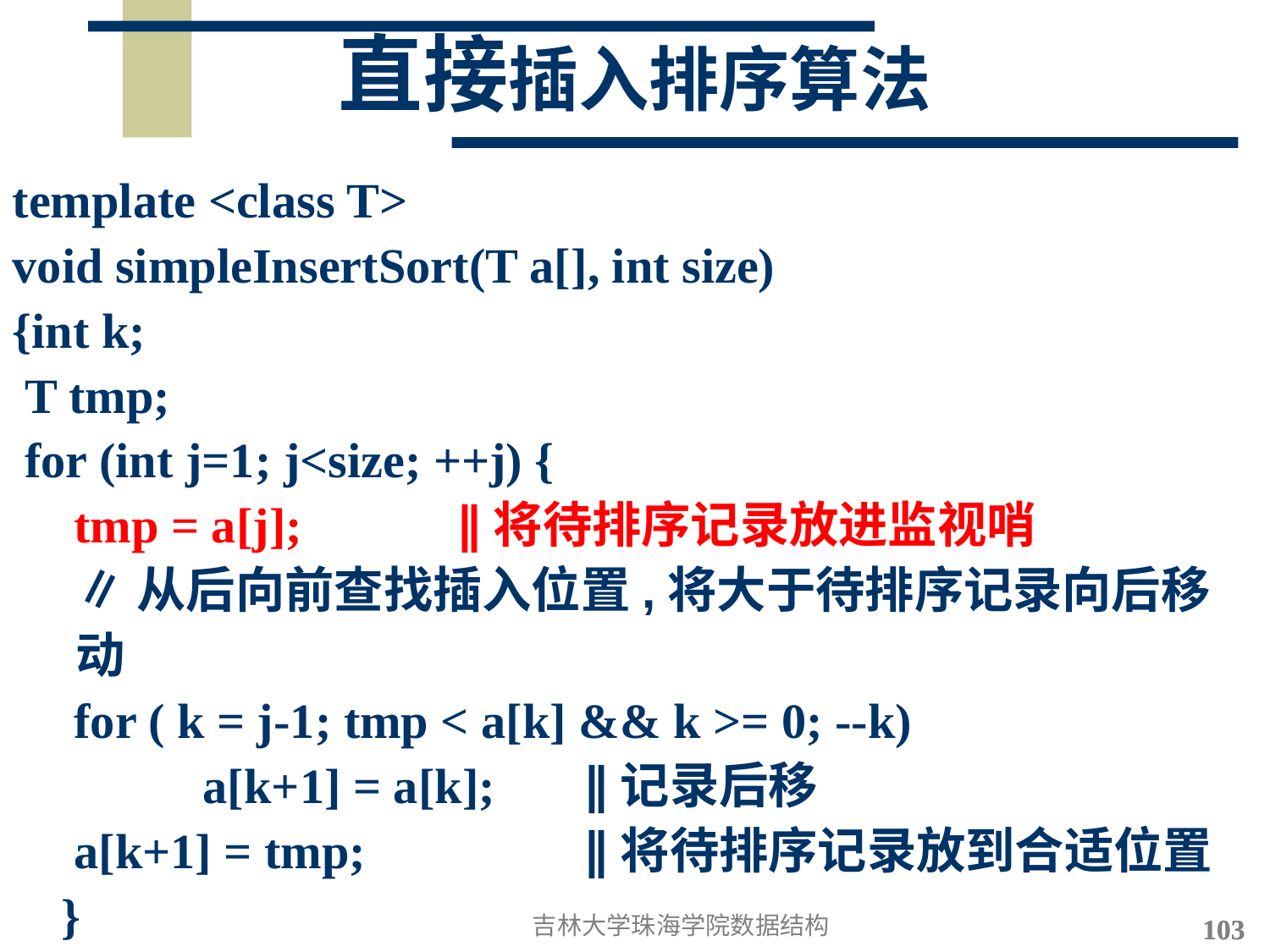

# 直接插入排序算法
template <class T>
void simpleInsertSort(T a[], int size)
{int k;
 T tmp;
 for (int j=1; j<size; ++j) {
     tmp = a[j]; 		∥将待排序记录放进监视哨
	∥从后向前查找插入位置,将大于待排序记录向后移动
     for ( k = j-1; tmp < a[k] && k >= 0; --k)
     		a[k+1] = a[k]; 	∥记录后移
     a[k+1] = tmp; 		∥将待排序记录放到合适位置
    }
}
103
吉林大学珠海学院数据结构